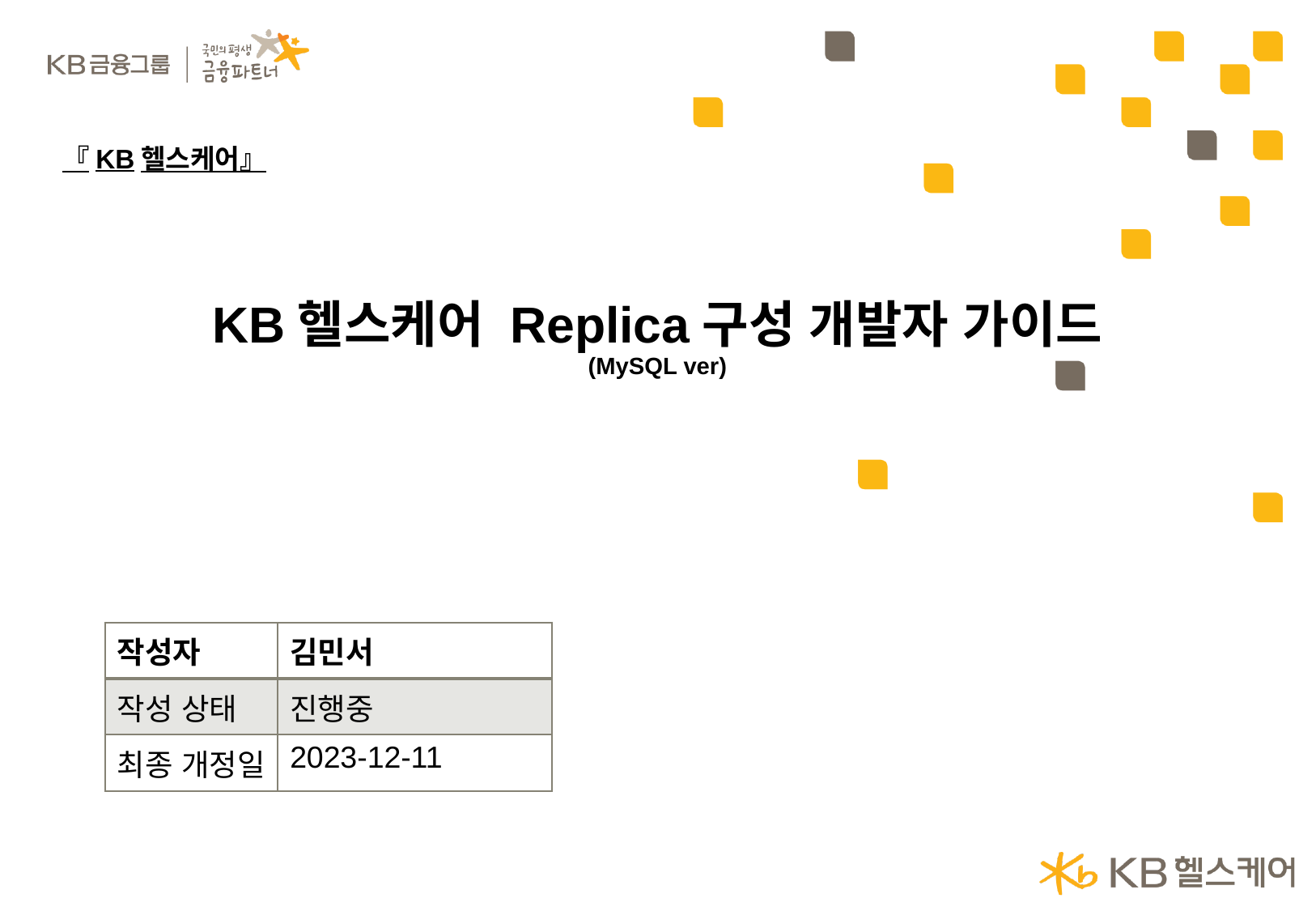

『KB헬스케어』
KB헬스케어 Replica구성 개발자 가이드
(MySQL ver)
| 작성자 | 김민서 |
| --- | --- |
| 작성 상태 | 진행중 |
| 최종 개정일 | 2023-12-11 |